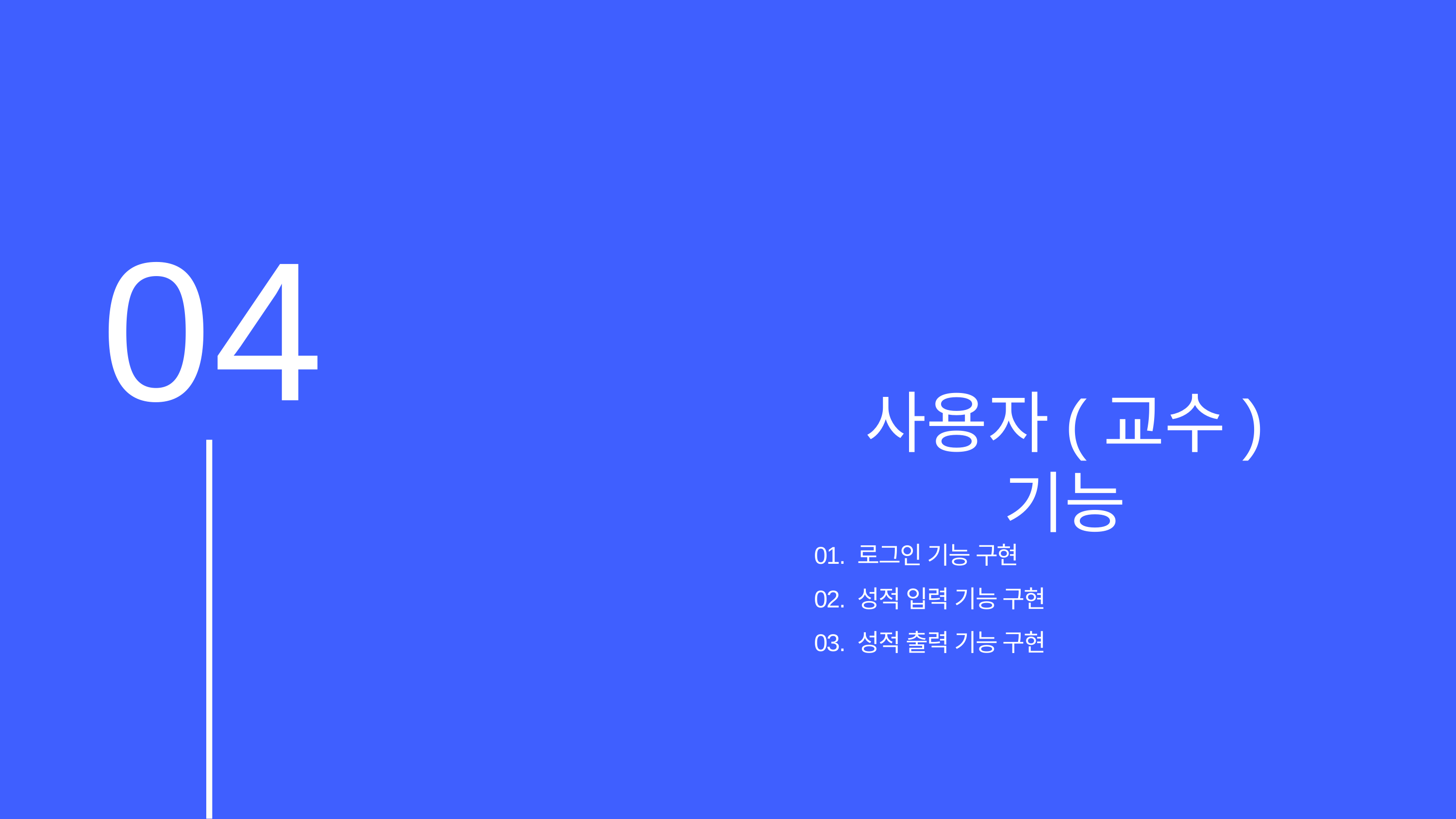

04
사용자(교수) 기능
01. 로그인 기능 구현
02. 성적 입력 기능 구현
03. 성적 출력 기능 구현